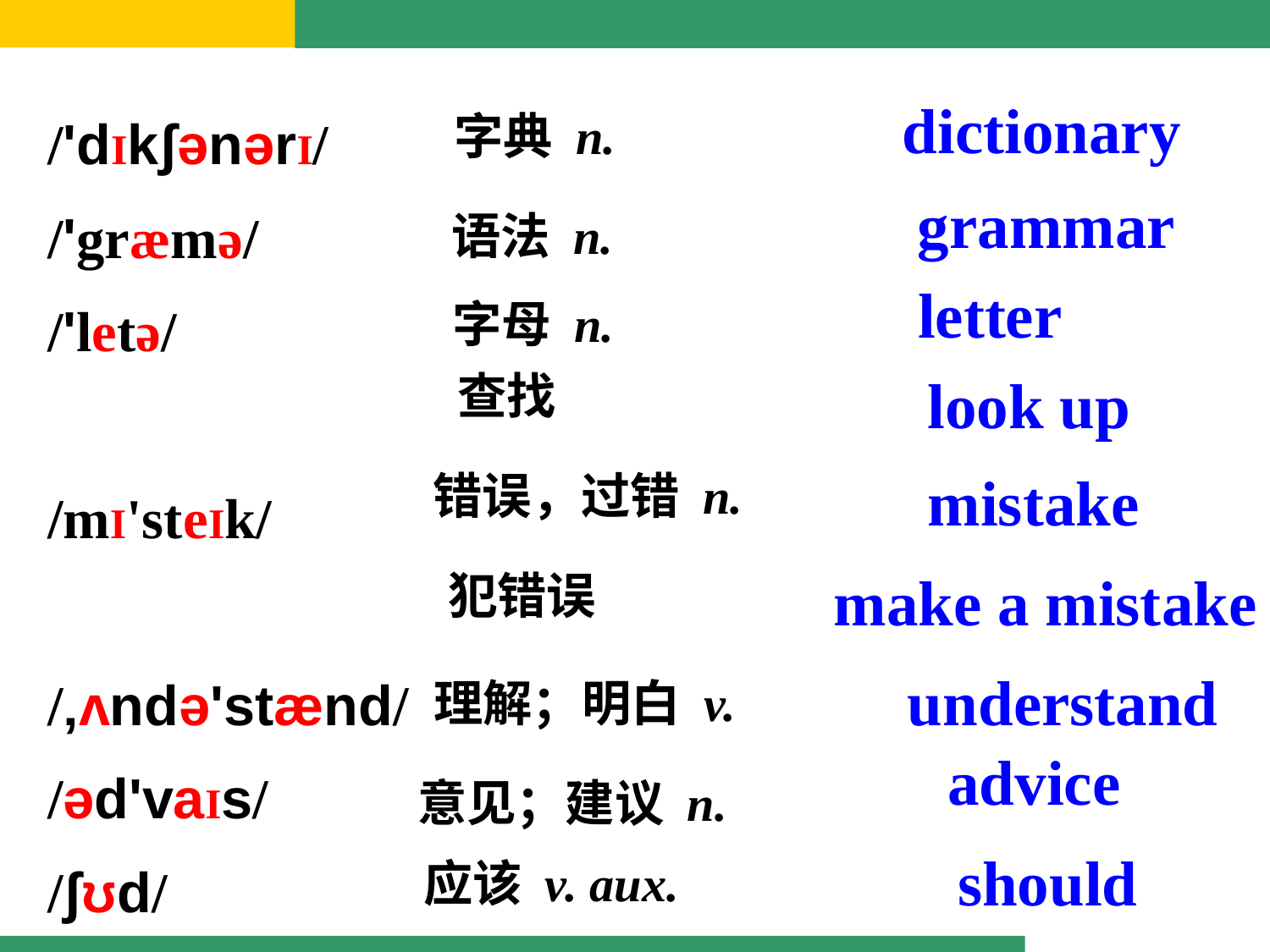

/'dIkʃənərI/
/'græmə/
/'letə/

/mI'steIk/

/‚ʌndə'stænd/
/əd'vaIs/
/ʃʊd/
dictionary
字典 n.
grammar
语法 n.
letter
字母 n.
查找
look up
mistake
错误，过错 n.
PPT模板：www.1ppt.com/moban/                  PPT素材：www.1ppt.com/sucai/
PPT背景：www.1ppt.com/beijing/                   PPT图表：www.1ppt.com/tubiao/
PPT下载：www.1ppt.com/xiazai/                     PPT教程： www.1ppt.com/powerpoint/
资料下载：www.1ppt.com/ziliao/                   范文下载：www.1ppt.com/fanwen/
试卷下载：www.1ppt.com/shiti/                     教案下载：www.1ppt.com/jiaoan/
PPT论坛：www.1ppt.cn                                     PPT课件：www.1ppt.com/kejian/
语文课件：www.1ppt.com/kejian/yuwen/    数学课件：www.1ppt.com/kejian/shuxue/
英语课件：www.1ppt.com/kejian/yingyu/    美术课件：www.1ppt.com/kejian/meishu/
科学课件：www.1ppt.com/kejian/kexue/     物理课件：www.1ppt.com/kejian/wuli/
化学课件：www.1ppt.com/kejian/huaxue/  生物课件：www.1ppt.com/kejian/shengwu/
地理课件：www.1ppt.com/kejian/dili/          历史课件：www.1ppt.com/kejian/lishi/
make a mistake
犯错误
understand
理解；明白 v.
advice
意见；建议 n.
should
应该 v. aux.